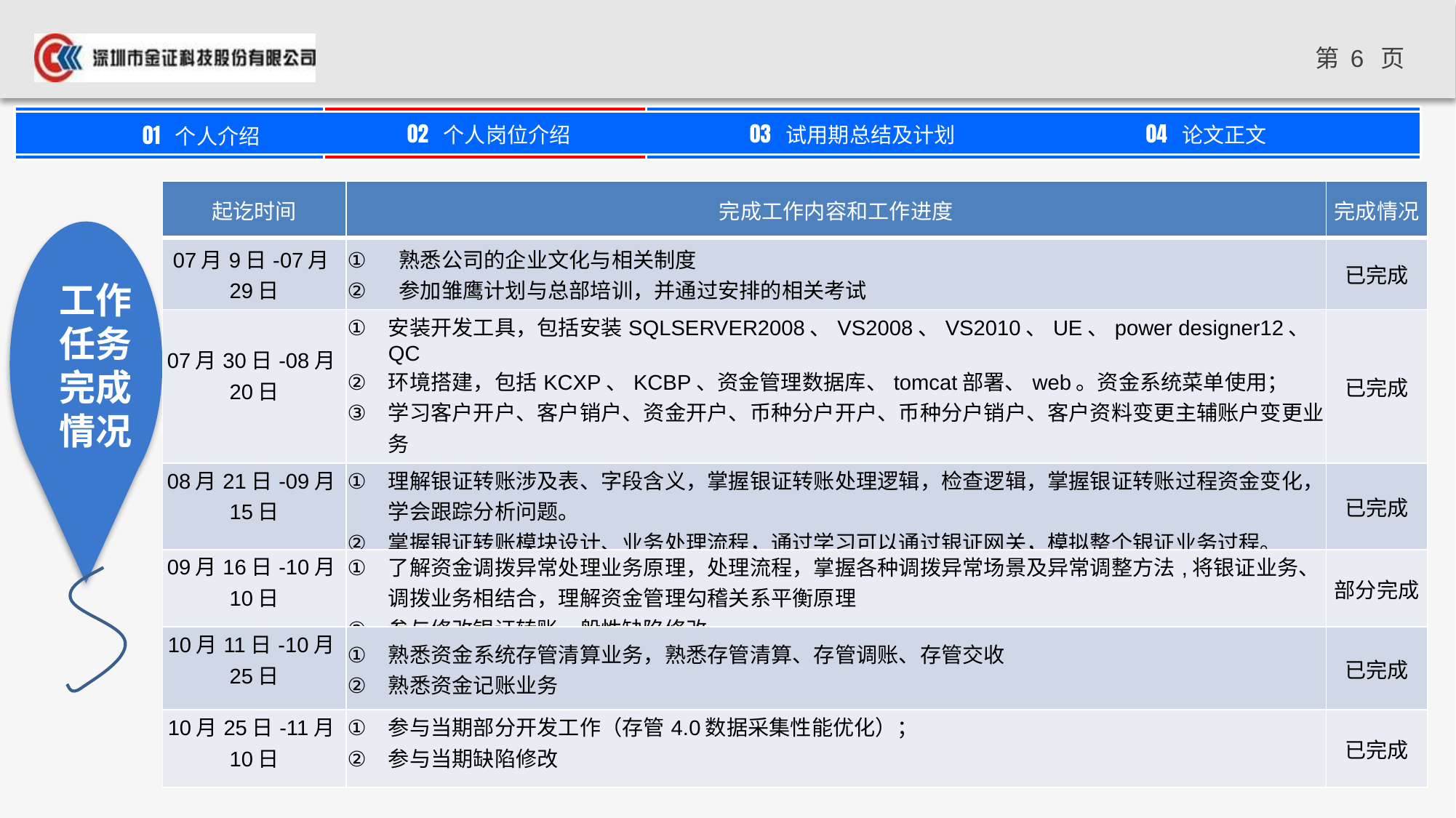

| 起讫时间 | 完成工作内容和工作进度 | 完成情况 |
| --- | --- | --- |
| 07月9日-07月29日 | 熟悉公司的企业文化与相关制度 参加雏鹰计划与总部培训，并通过安排的相关考试 | 已完成 |
| 07月30日-08月20日 | 安装开发工具，包括安装SQLSERVER2008、VS2008、VS2010、UE、power designer12、QC 环境搭建，包括KCXP、KCBP、资金管理数据库、tomcat部署、web。资金系统菜单使用； 学习客户开户、客户销户、资金开户、币种分户开户、币种分户销户、客户资料变更主辅账户变更业务 学习银证账户类业务 | 已完成 |
| 08月21日-09月15日 | 理解银证转账涉及表、字段含义，掌握银证转账处理逻辑，检查逻辑，掌握银证转账过程资金变化，学会跟踪分析问题。 掌握银证转账模块设计、业务处理流程，通过学习可以通过银证网关，模拟整个银证业务过程。 | 已完成 |
| 09月16日-10月10日 | 了解资金调拨异常处理业务原理，处理流程，掌握各种调拨异常场景及异常调整方法,将银证业务、调拨业务相结合，理解资金管理勾稽关系平衡原理 参与修改银证转账一般性缺陷修改 | 部分完成 |
| 10月11日-10月25日 | 熟悉资金系统存管清算业务，熟悉存管清算、存管调账、存管交收 熟悉资金记账业务 | 已完成 |
| 10月25日-11月10日 | 参与当期部分开发工作（存管4.0数据采集性能优化）； 参与当期缺陷修改 | 已完成 |

工作任务完成情况